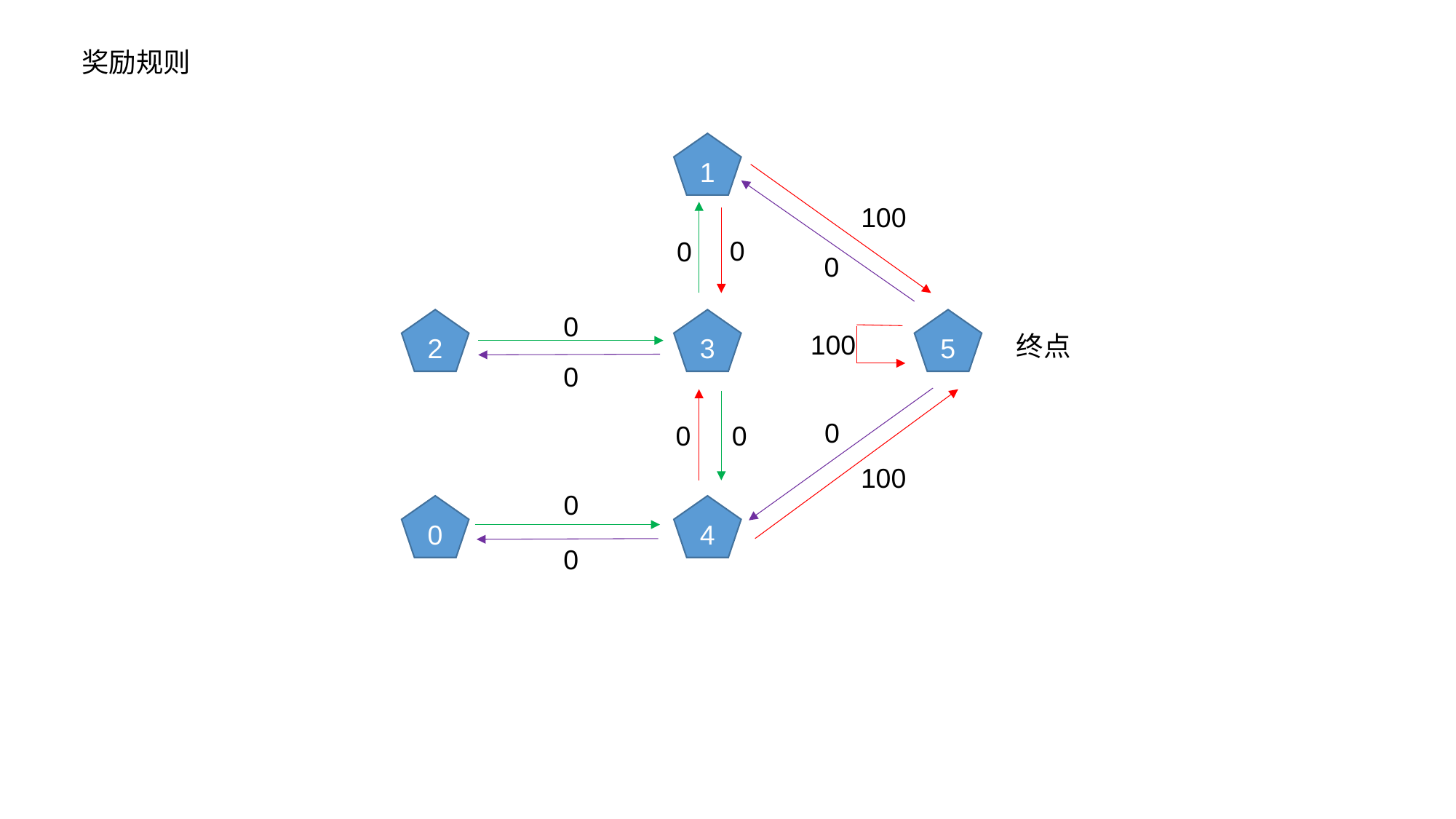

奖励规则
1
100
0
0
0
0
2
5
3
100
终点
0
0
0
0
100
0
0
4
0